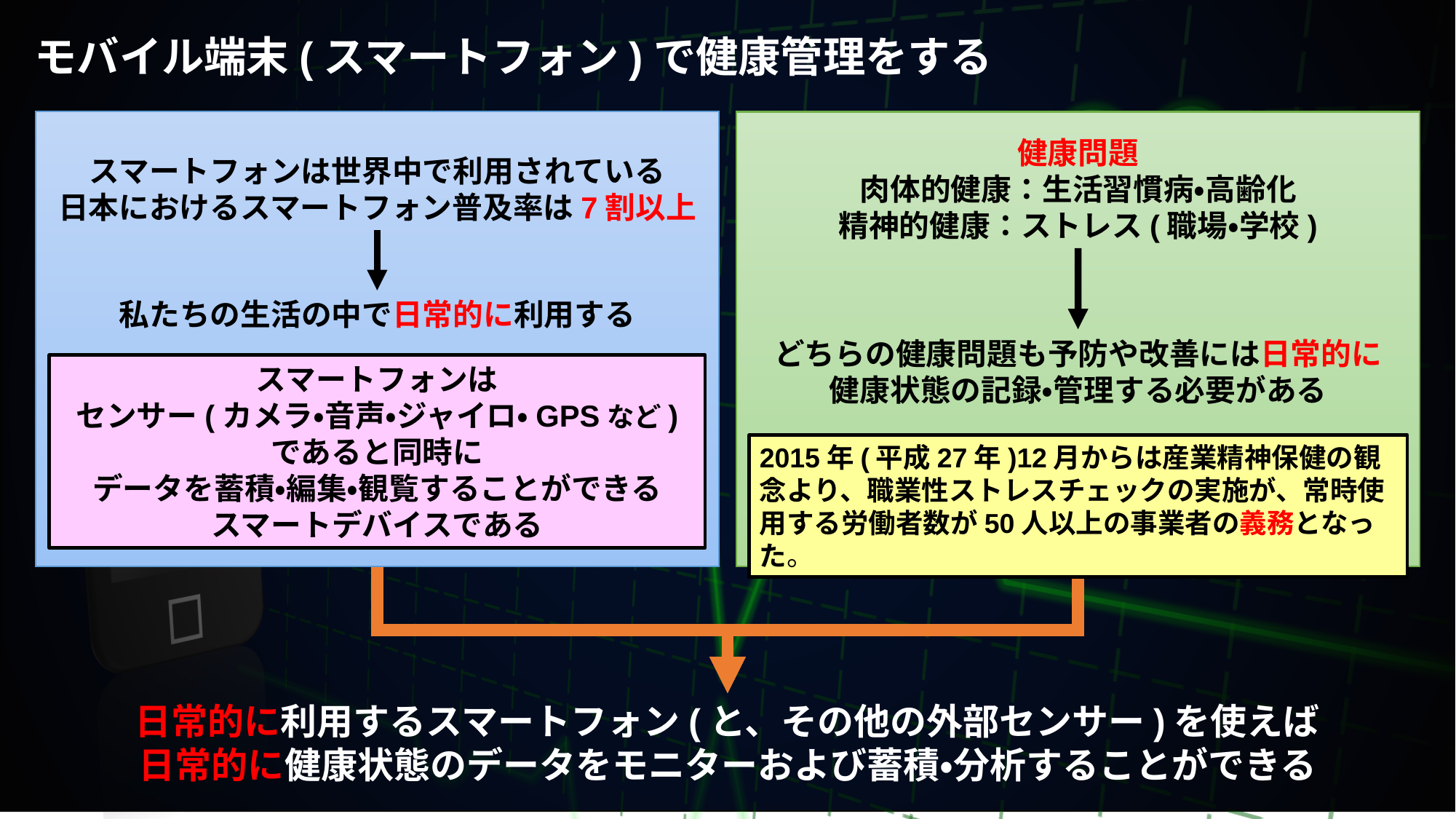

モバイル端末(スマートフォン)で健康管理をする

健康問題
肉体的健康：生活習慣病・高齢化
精神的健康：ストレス(職場・学校)
スマートフォンは世界中で利用されている
日本におけるスマートフォン普及率は7割以上
私たちの生活の中で日常的に利用する
どちらの健康問題も予防や改善には日常的に
健康状態の記録・管理する必要がある
スマートフォンは
センサー(カメラ・音声・ジャイロ・GPSなど)
であると同時に
データを蓄積・編集・観覧することができる
スマートデバイスである
2015年(平成27年)12月からは産業精神保健の観念より、職業性ストレスチェックの実施が、常時使用する労働者数が50人以上の事業者の義務となった。
日常的に利用するスマートフォン(と、その他の外部センサー)を使えば
日常的に健康状態のデータをモニターおよび蓄積・分析することができる